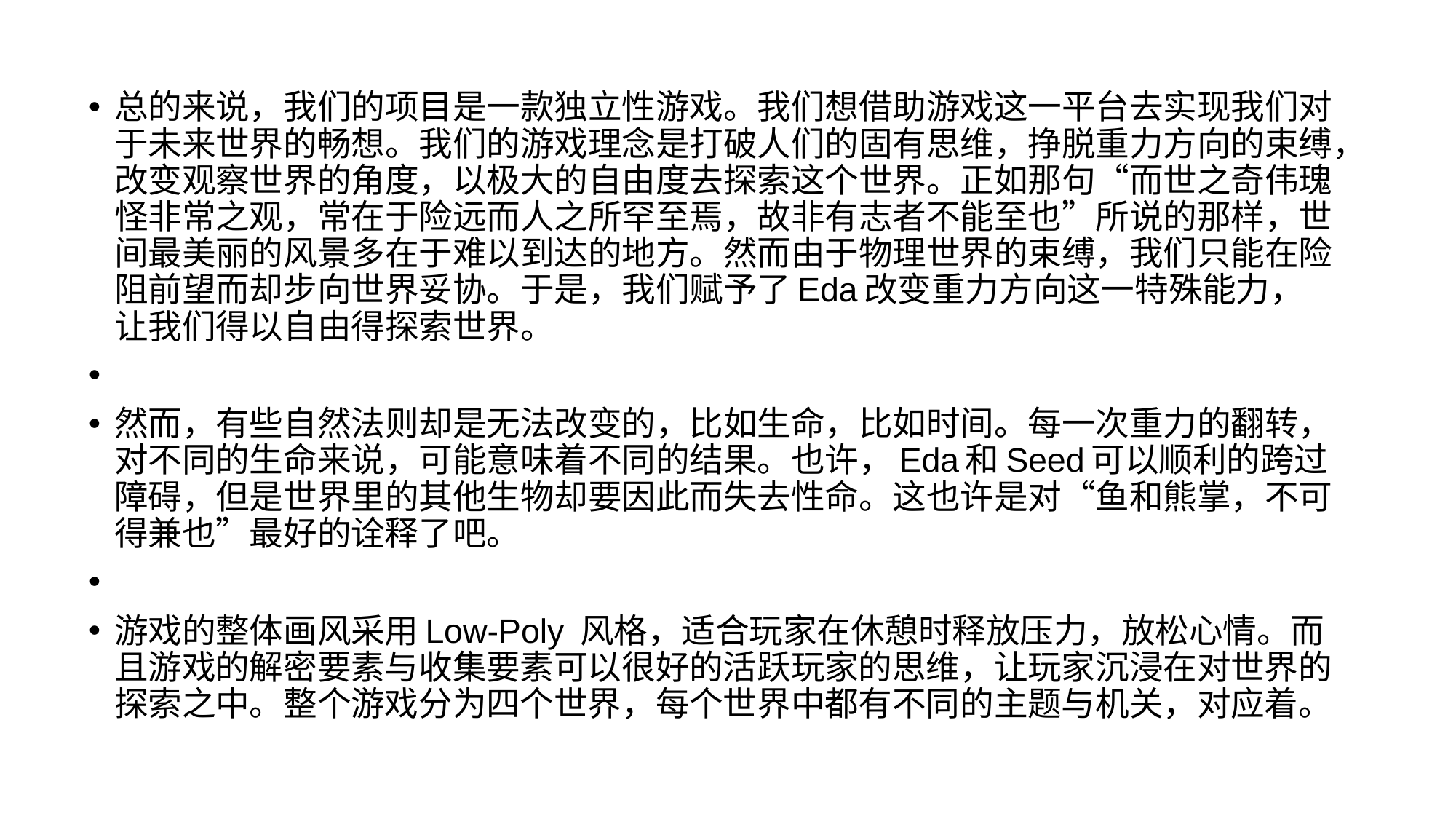

总的来说，我们的项目是一款独立性游戏。我们想借助游戏这一平台去实现我们对于未来世界的畅想。我们的游戏理念是打破人们的固有思维，挣脱重力方向的束缚，改变观察世界的角度，以极大的自由度去探索这个世界。正如那句“而世之奇伟瑰怪非常之观，常在于险远而人之所罕至焉，故非有志者不能至也”所说的那样，世间最美丽的风景多在于难以到达的地方。然而由于物理世界的束缚，我们只能在险阻前望而却步向世界妥协。于是，我们赋予了Eda改变重力方向这一特殊能力，让我们得以自由得探索世界。

然而，有些自然法则却是无法改变的，比如生命，比如时间。每一次重力的翻转，对不同的生命来说，可能意味着不同的结果。也许，Eda和Seed可以顺利的跨过障碍，但是世界里的其他生物却要因此而失去性命。这也许是对“鱼和熊掌，不可得兼也”最好的诠释了吧。

游戏的整体画风采用Low-Poly 风格，适合玩家在休憩时释放压力，放松心情。而且游戏的解密要素与收集要素可以很好的活跃玩家的思维，让玩家沉浸在对世界的探索之中。整个游戏分为四个世界，每个世界中都有不同的主题与机关，对应着。